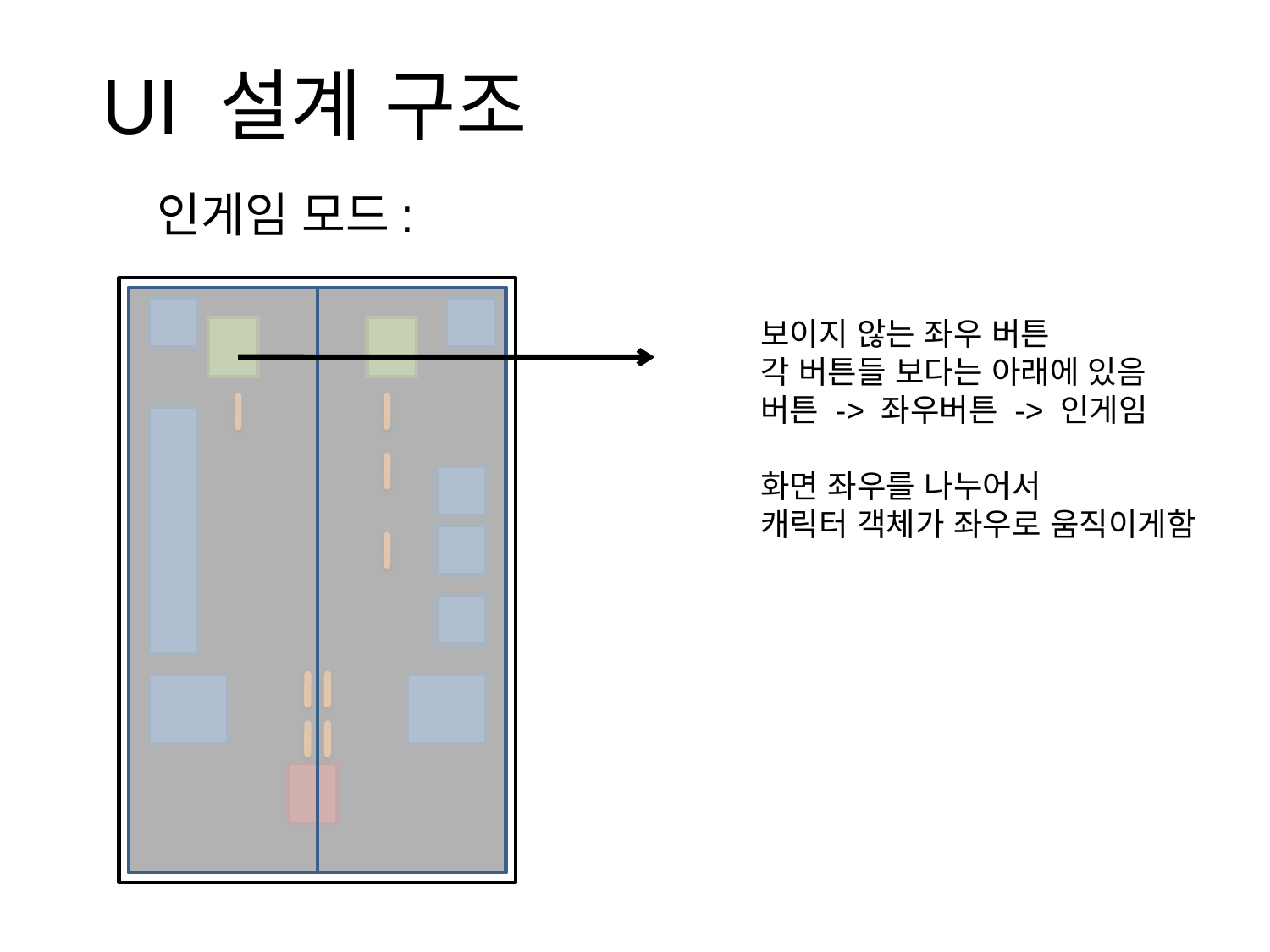

# UI 설계 구조
인게임 모드:

보이지 않는 좌우 버튼
각 버튼들 보다는 아래에 있음
버튼 -> 좌우버튼 -> 인게임

화면 좌우를 나누어서
캐릭터 객체가 좌우로 움직이게함